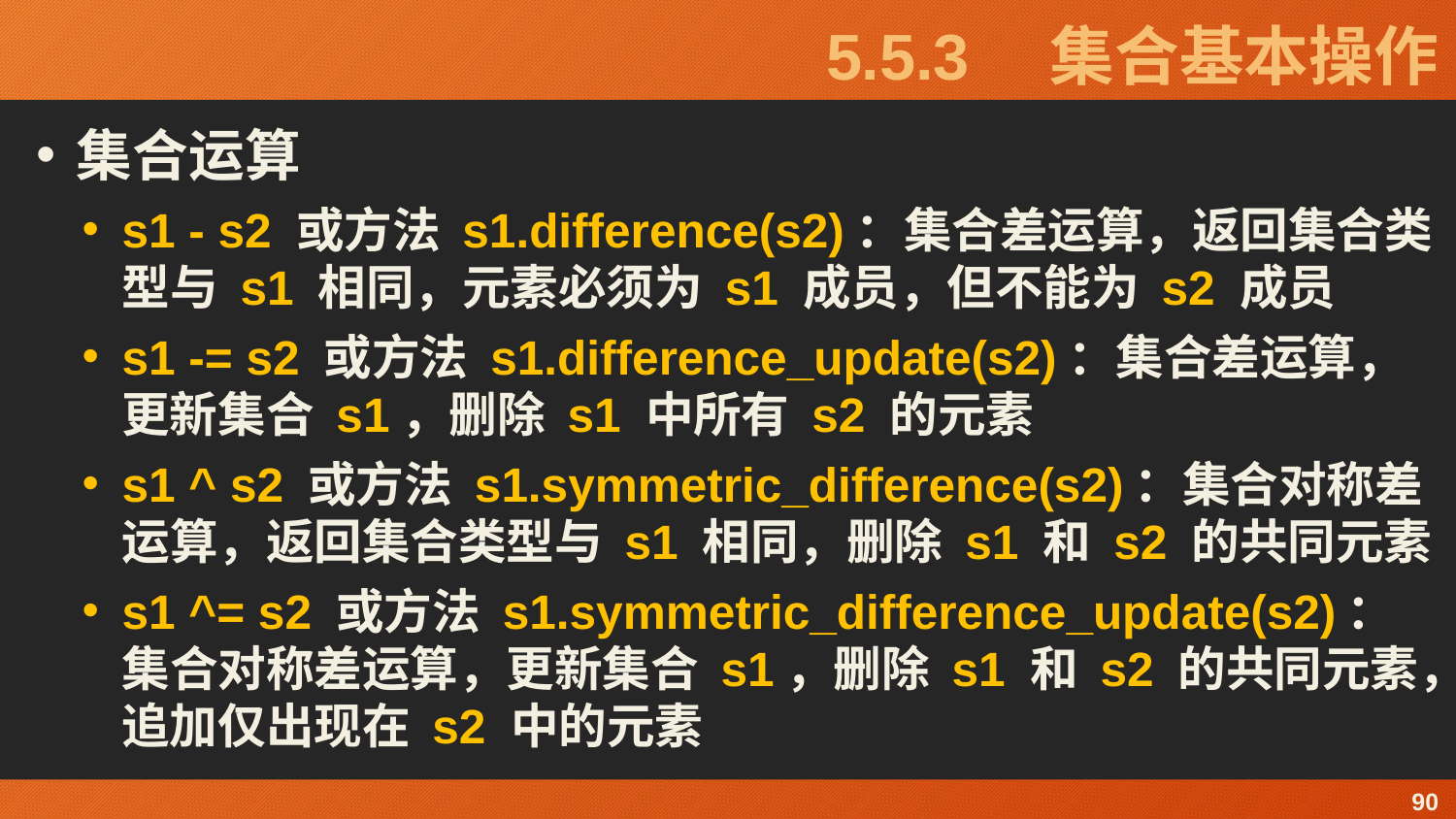

# 5.5.3　集合基本操作
集合运算
s1 - s2 或方法 s1.difference(s2)：集合差运算，返回集合类型与 s1 相同，元素必须为 s1 成员，但不能为 s2 成员
s1 -= s2 或方法 s1.difference_update(s2)：集合差运算，更新集合 s1，删除 s1 中所有 s2 的元素
s1 ^ s2 或方法 s1.symmetric_difference(s2)：集合对称差运算，返回集合类型与 s1 相同，删除 s1 和 s2 的共同元素
s1 ^= s2 或方法 s1.symmetric_difference_update(s2)：集合对称差运算，更新集合 s1，删除 s1 和 s2 的共同元素，追加仅出现在 s2 中的元素
90